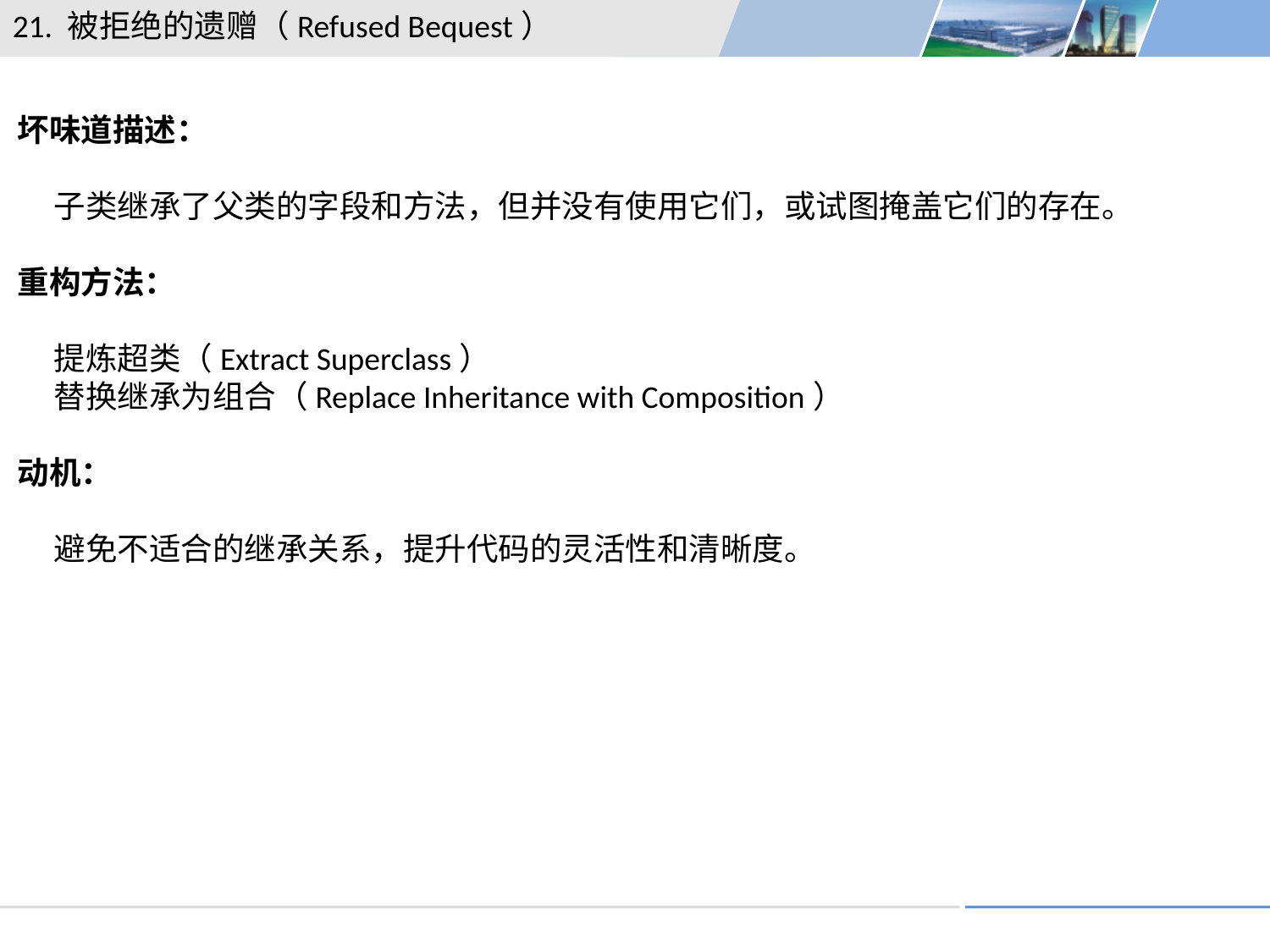

21. 被拒绝的遗赠（Refused Bequest）
坏味道描述：

    子类继承了父类的字段和方法，但并没有使用它们，或试图掩盖它们的存在。

重构方法：

    提炼超类（Extract Superclass）
    替换继承为组合（Replace Inheritance with Composition）

动机：

    避免不适合的继承关系，提升代码的灵活性和清晰度。